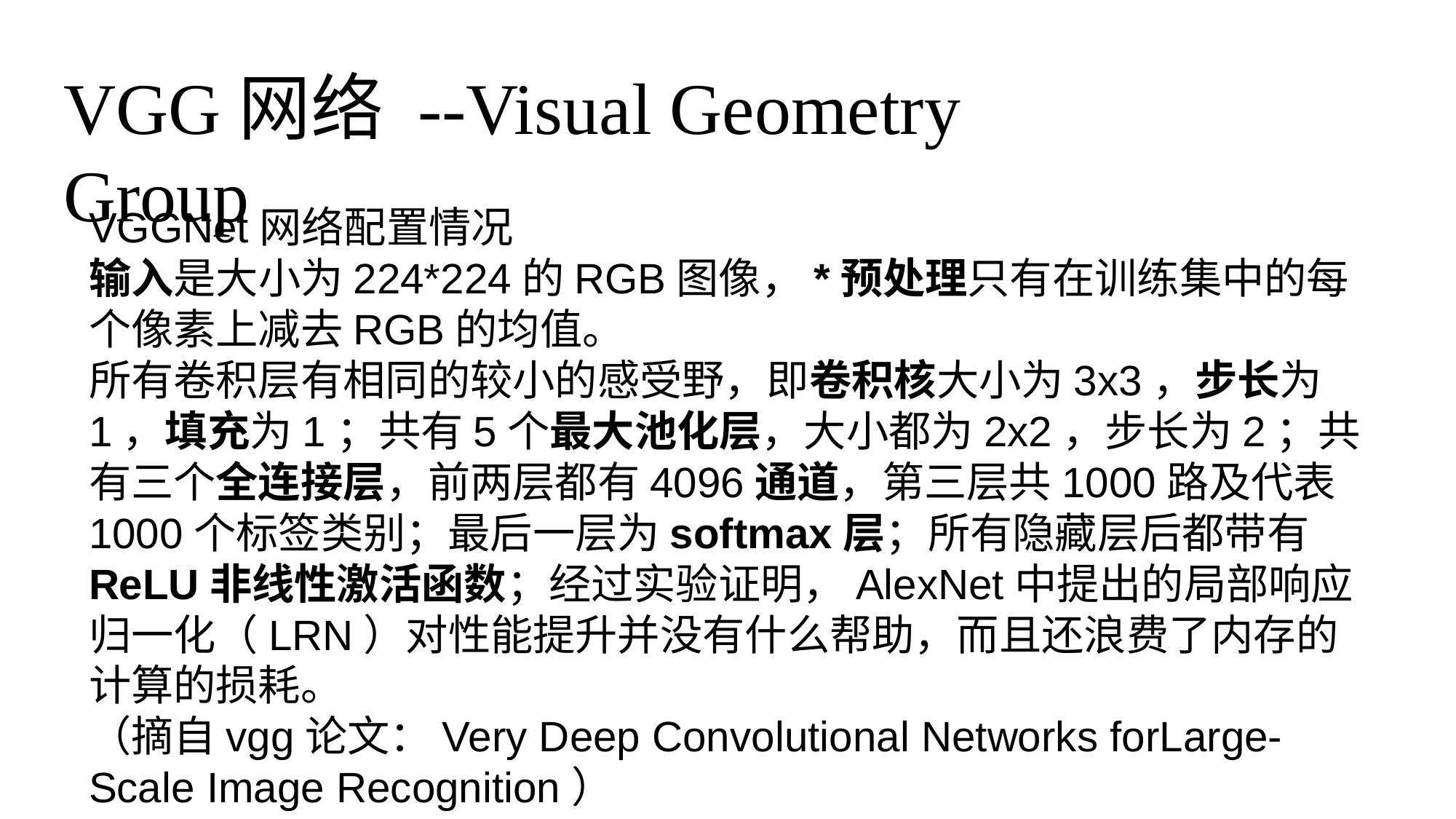

VGG网络 --Visual Geometry Group
VGGNet网络配置情况
输入是大小为224*224的RGB图像，*预处理只有在训练集中的每个像素上减去RGB的均值。
所有卷积层有相同的较小的感受野，即卷积核大小为3x3，步长为1，填充为1；共有5个最大池化层，大小都为2x2，步长为2；共有三个全连接层，前两层都有4096通道，第三层共1000路及代表1000个标签类别；最后一层为softmax层；所有隐藏层后都带有ReLU非线性激活函数；经过实验证明，AlexNet中提出的局部响应归一化（LRN）对性能提升并没有什么帮助，而且还浪费了内存的计算的损耗。
（摘自vgg论文：Very Deep Convolutional Networks forLarge-Scale Image Recognition）